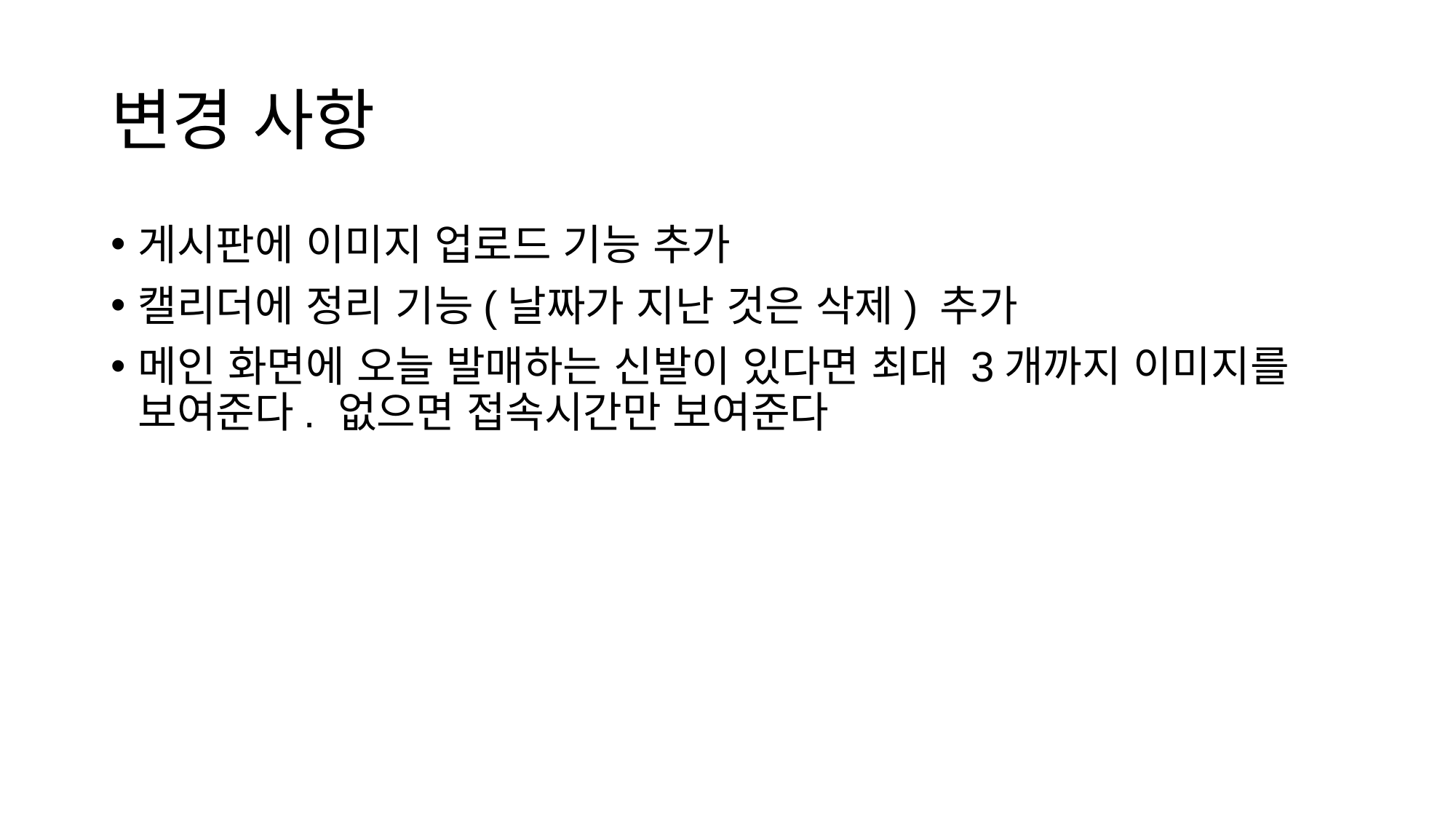

# 변경 사항
게시판에 이미지 업로드 기능 추가
캘리더에 정리 기능(날짜가 지난 것은 삭제) 추가
메인 화면에 오늘 발매하는 신발이 있다면 최대 3개까지 이미지를 보여준다. 없으면 접속시간만 보여준다